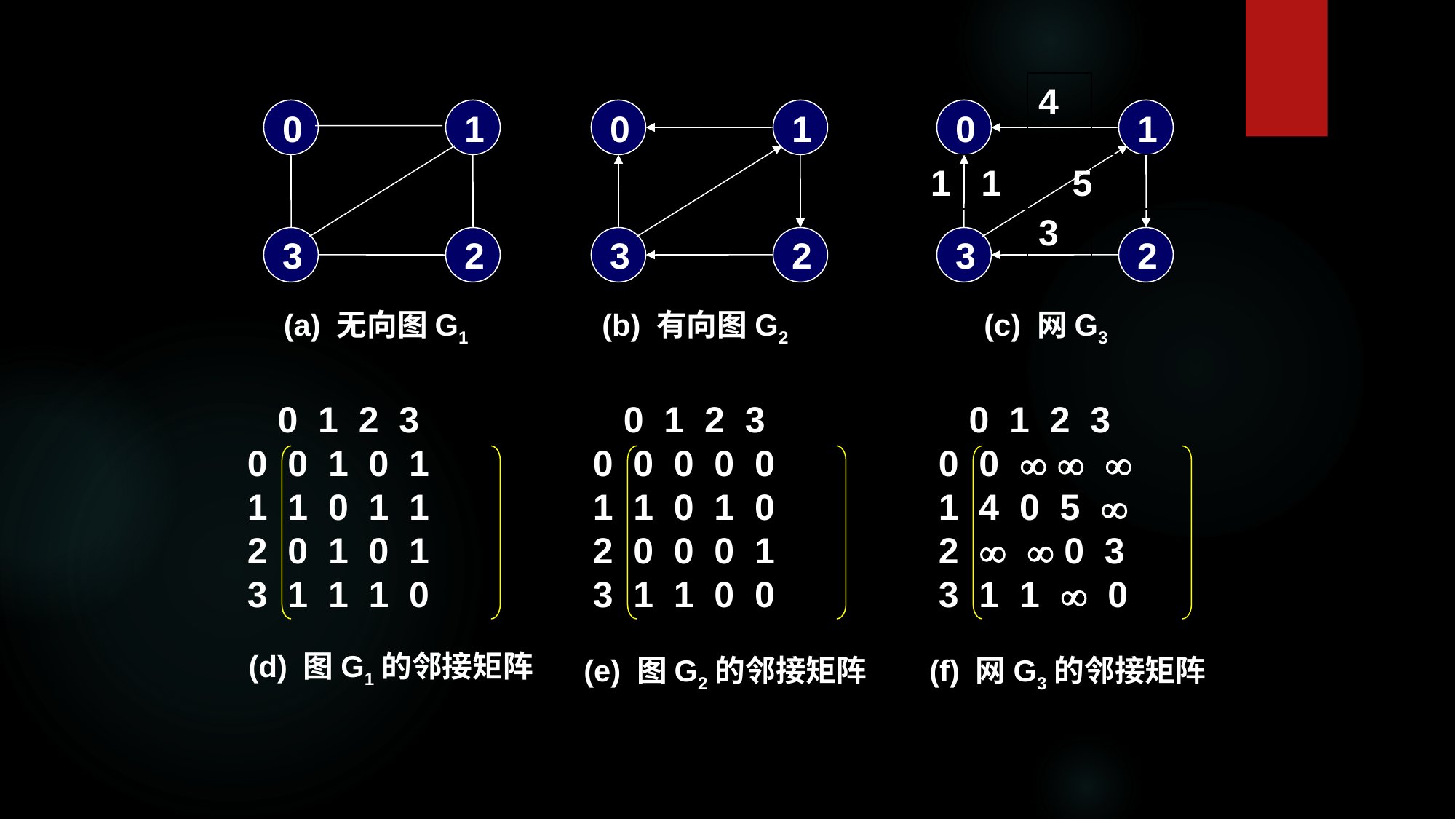

4

3
0
1
0
1
0
1

 1   1       5

3
2
3
2
3
2

(a) 无向图G1
(b) 有向图G2
(c) 网G3
   0  1  2  3
0  0  1  0  1
1  1  0  1  1
2  0  1  0  1
3  1  1  1  0

   0  1  2  3
0  0  0  0  0
1  1  0  1  0
2  0  0  0  1
3  1  1  0  0

   0  1  2  3
0  0  ∞ ∞  ∞
1  4  0  5  ∞
2  ∞  ∞ 0  3
3  1  1  ∞  0

(d) 图G1的邻接矩阵
(e) 图G2的邻接矩阵
(f) 网G3的邻接矩阵